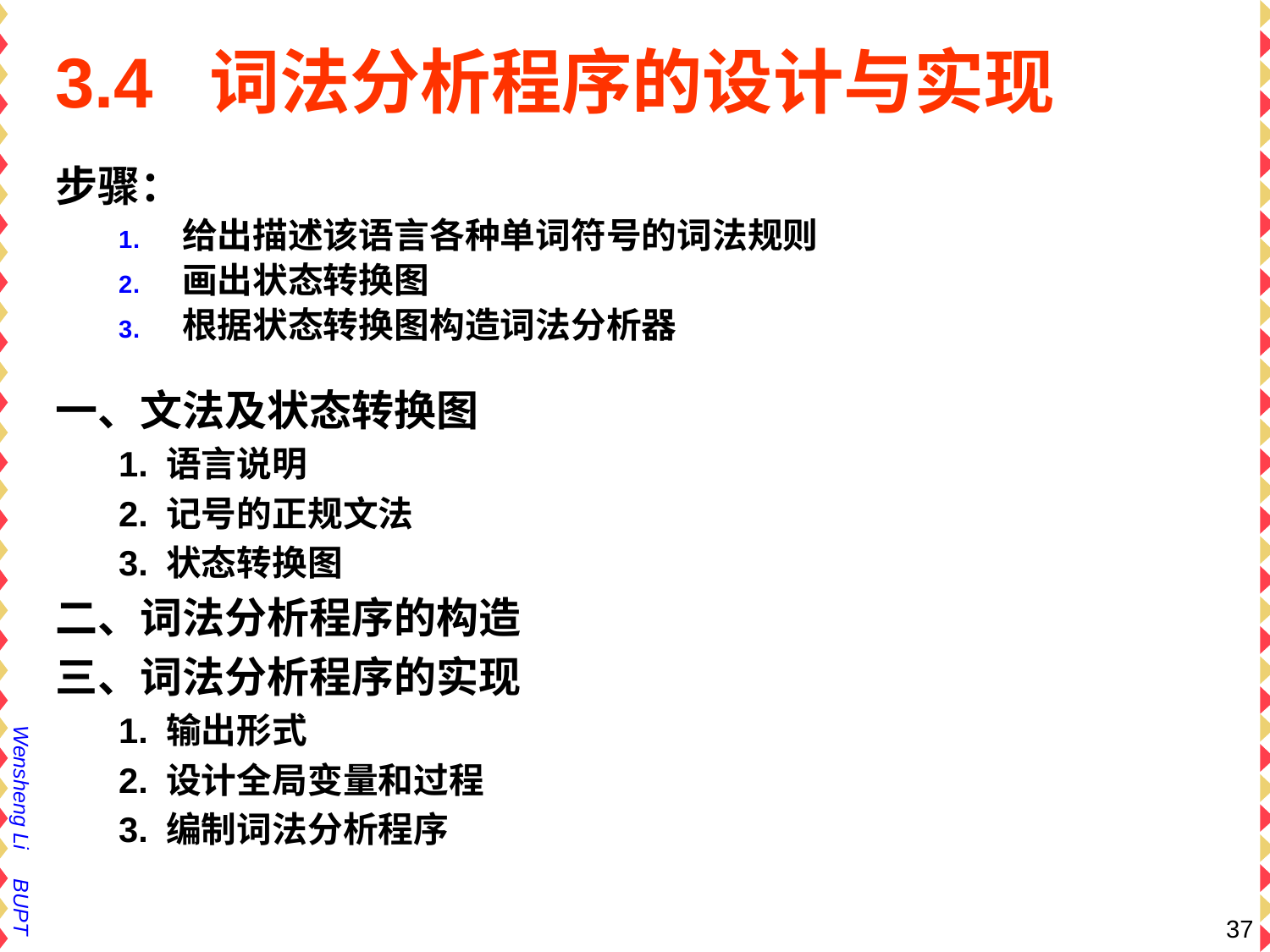

# 3.4  词法分析程序的设计与实现
步骤：
给出描述该语言各种单词符号的词法规则
画出状态转换图
根据状态转换图构造词法分析器

一、文法及状态转换图
1. 语言说明
2. 记号的正规文法
3. 状态转换图
二、词法分析程序的构造
三、词法分析程序的实现
1. 输出形式
2. 设计全局变量和过程
3. 编制词法分析程序
37